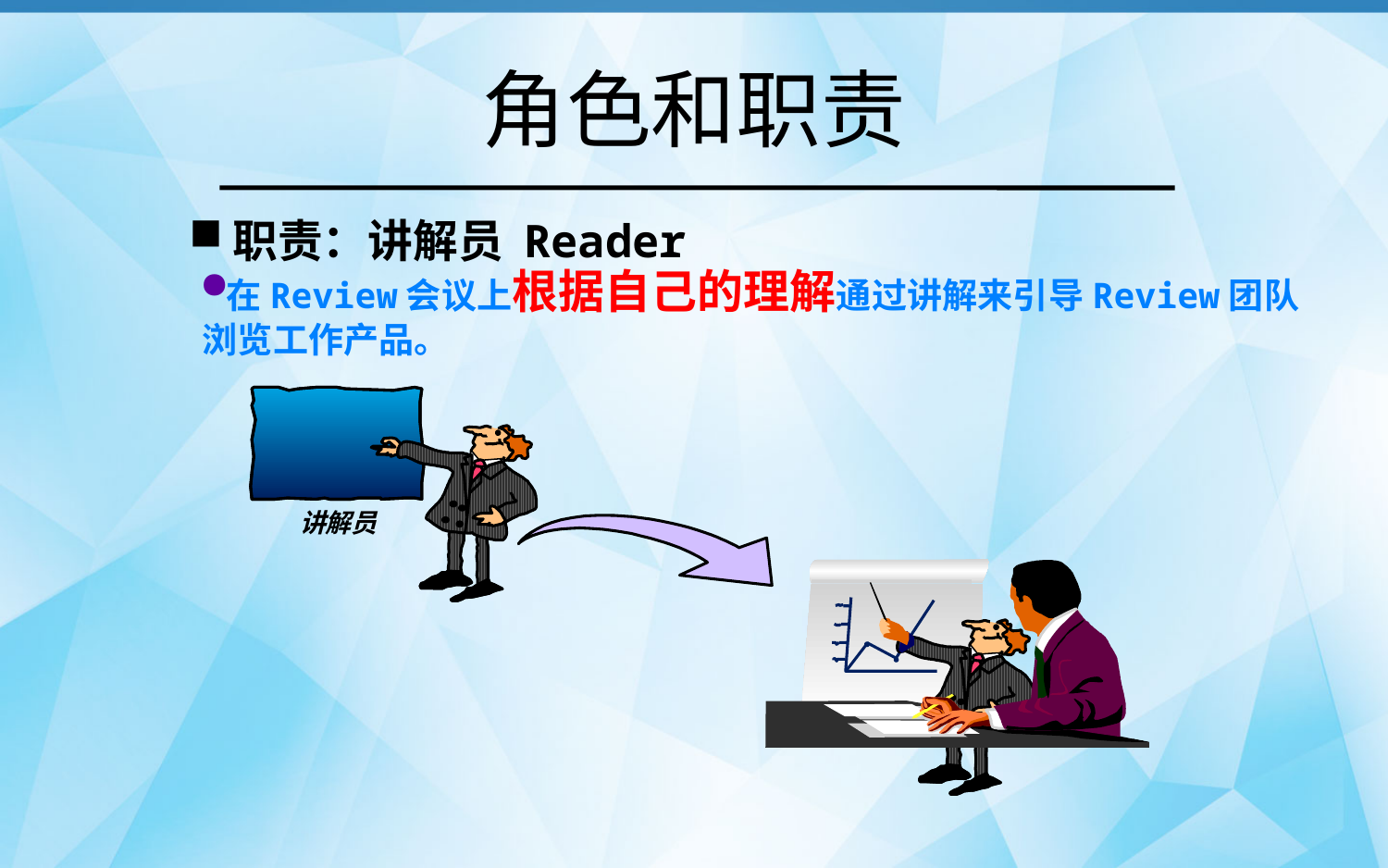

# 角色和职责

职责：讲解员 Reader
在Review会议上根据自己的理解通过讲解来引导Review团队浏览工作产品。

讲解员